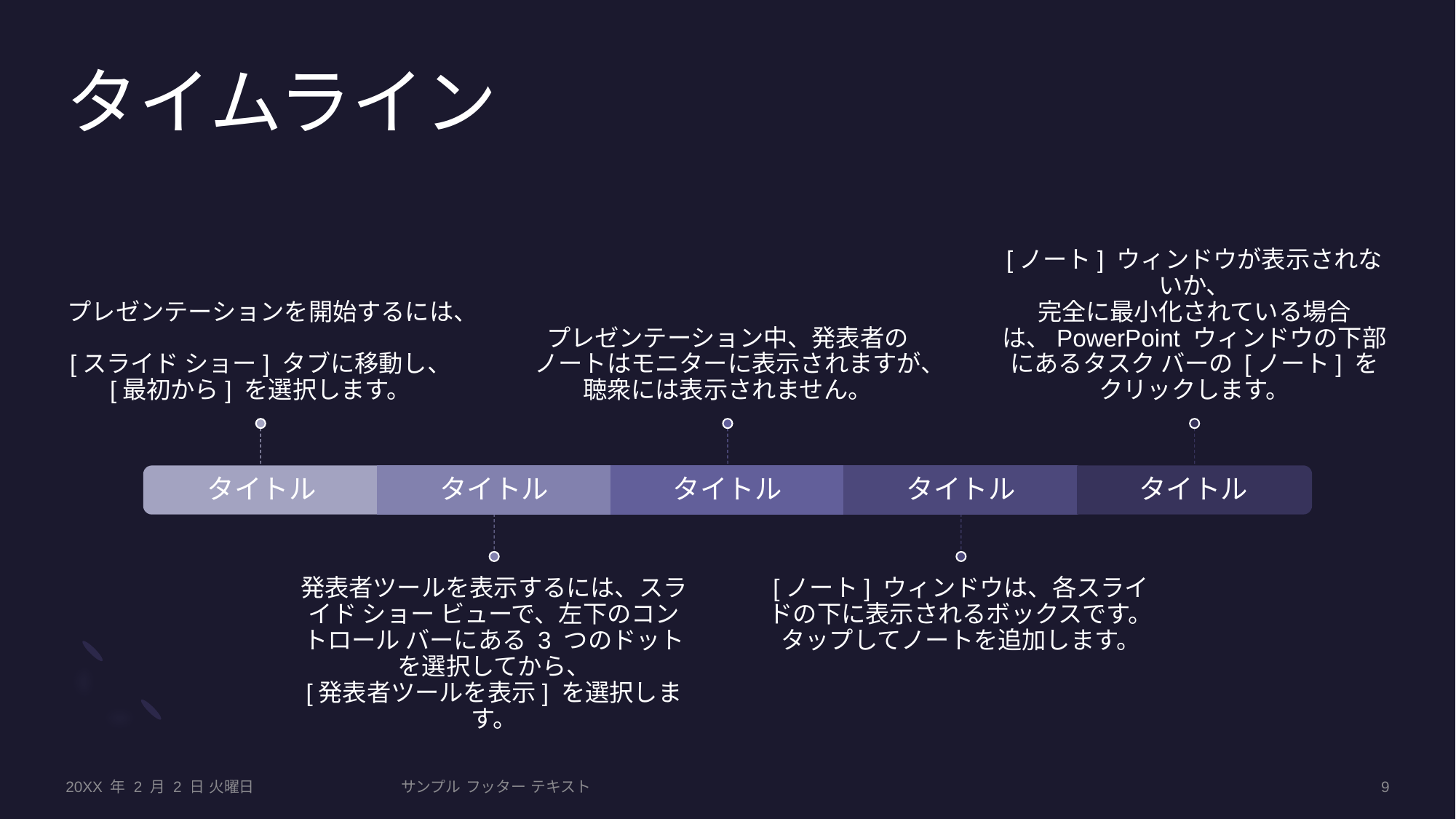

# タイムライン
タイトル
プレゼンテーションを開始するには、
[スライド ショー] タブに移動し、
[最初から] を選択します。
タイトル
発表者ツールを表示するには、スライド ショー ビューで、左下のコントロール バーにある 3 つのドットを選択してから、
[発表者ツールを表示] を選択します。
タイトル
プレゼンテーション中、発表者のノートはモニターに表示されますが、聴衆には表示されません。
タイトル
[ノート] ウィンドウは、各スライドの下に表示されるボックスです。タップしてノートを追加します。
タイトル
[ノート] ウィンドウが表示されないか、
完全に最小化されている場合は、PowerPoint ウィンドウの下部にあるタスク バーの [ノート] をクリックします。
20XX 年 2 月 2 日 火曜日
サンプル フッター テキスト
9